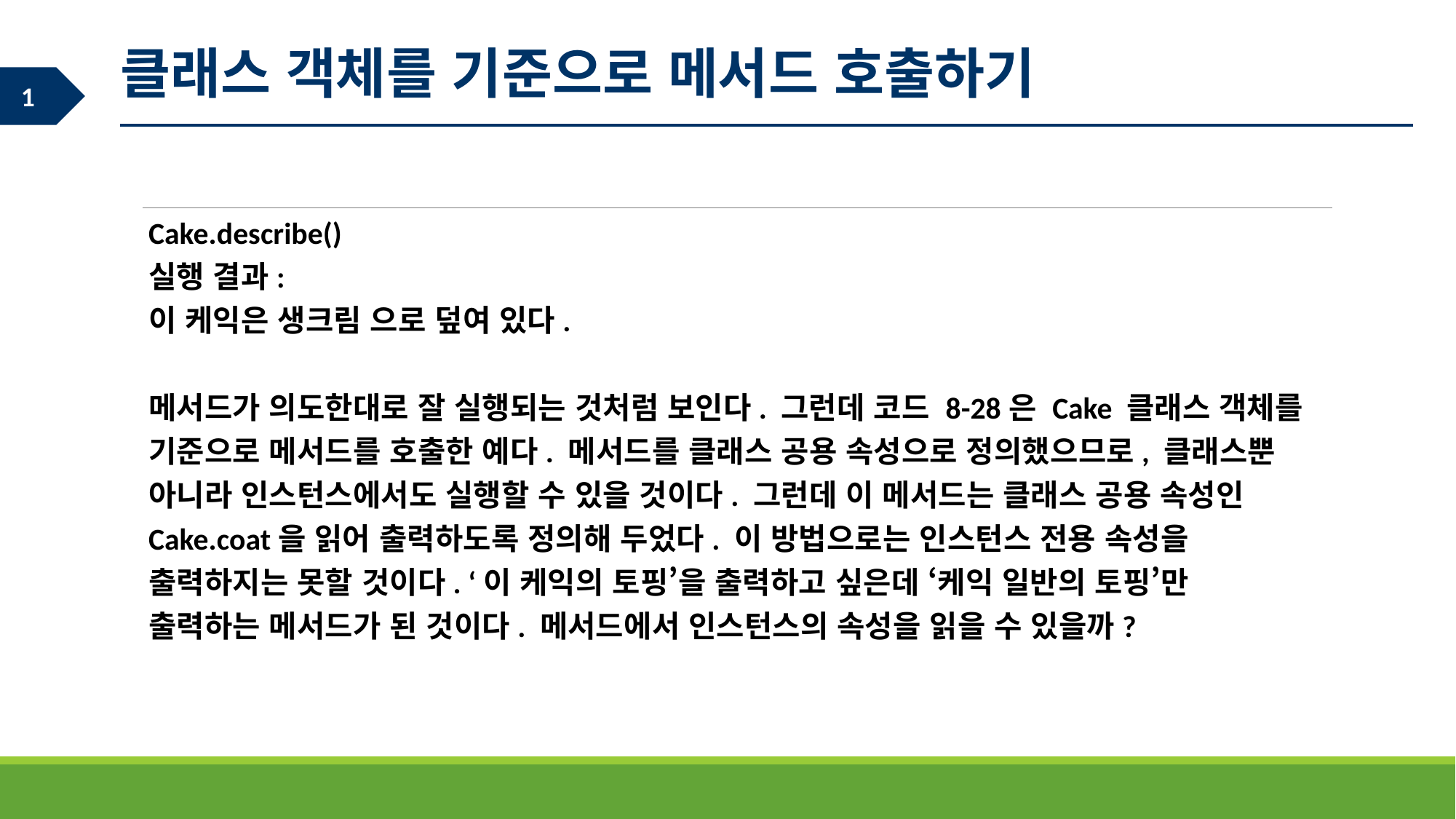

클래스 객체를 기준으로 메서드 호출하기
Cake.describe()
실행 결과:
이 케익은 생크림 으로 덮여 있다.

메서드가 의도한대로 잘 실행되는 것처럼 보인다. 그런데 코드 8-28은 Cake 클래스 객체를 기준으로 메서드를 호출한 예다. 메서드를 클래스 공용 속성으로 정의했으므로, 클래스뿐 아니라 인스턴스에서도 실행할 수 있을 것이다. 그런데 이 메서드는 클래스 공용 속성인 Cake.coat을 읽어 출력하도록 정의해 두었다. 이 방법으로는 인스턴스 전용 속성을 출력하지는 못할 것이다. ‘이 케익의 토핑’을 출력하고 싶은데 ‘케익 일반의 토핑’만 출력하는 메서드가 된 것이다. 메서드에서 인스턴스의 속성을 읽을 수 있을까?